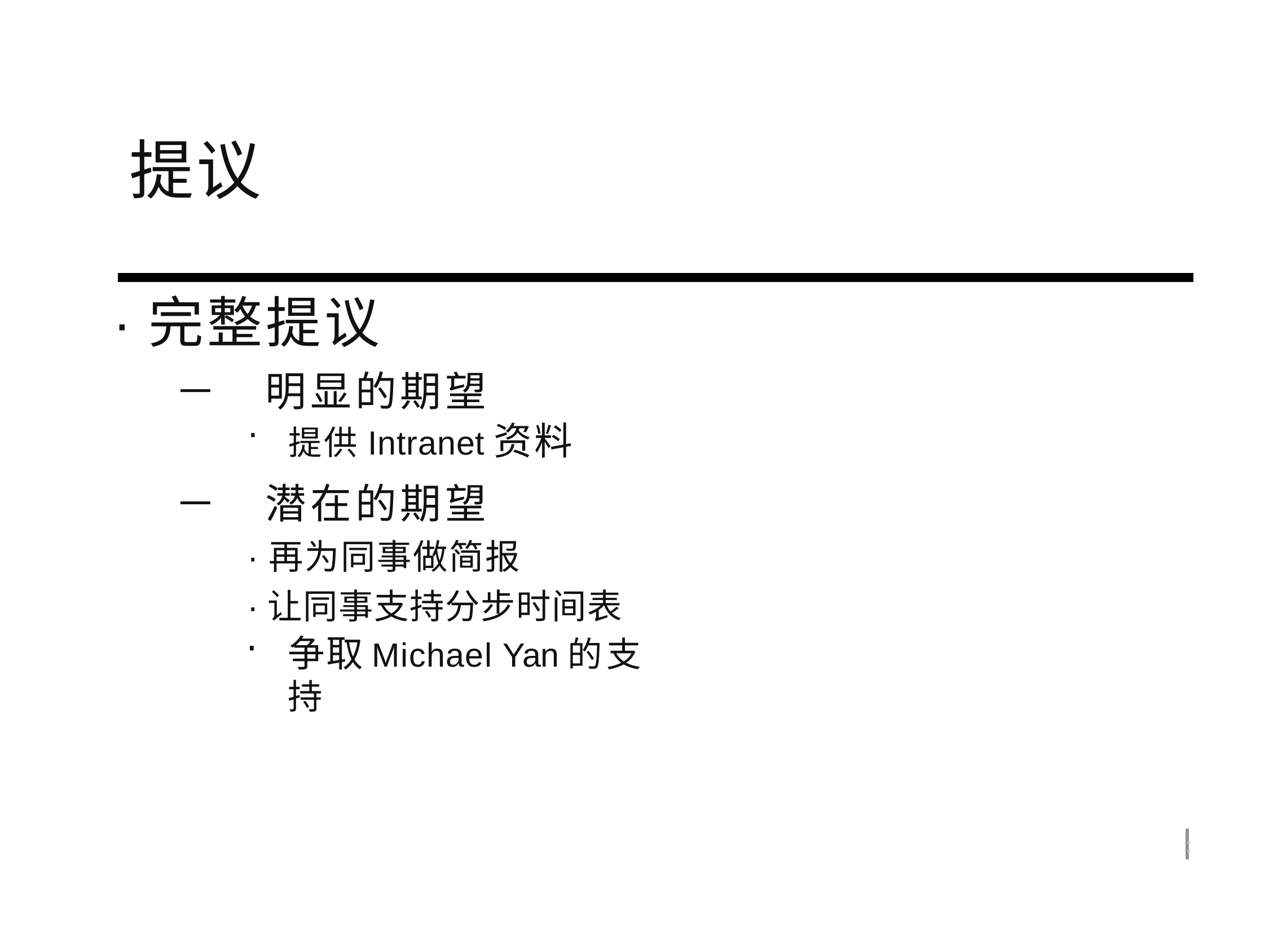

# 提议
·完整提议
－明显的期望
提供Intranet资料
－潜在的期望
·再为同事做简报
·让同事支持分步时间表
争取Michael Yan的支持

: